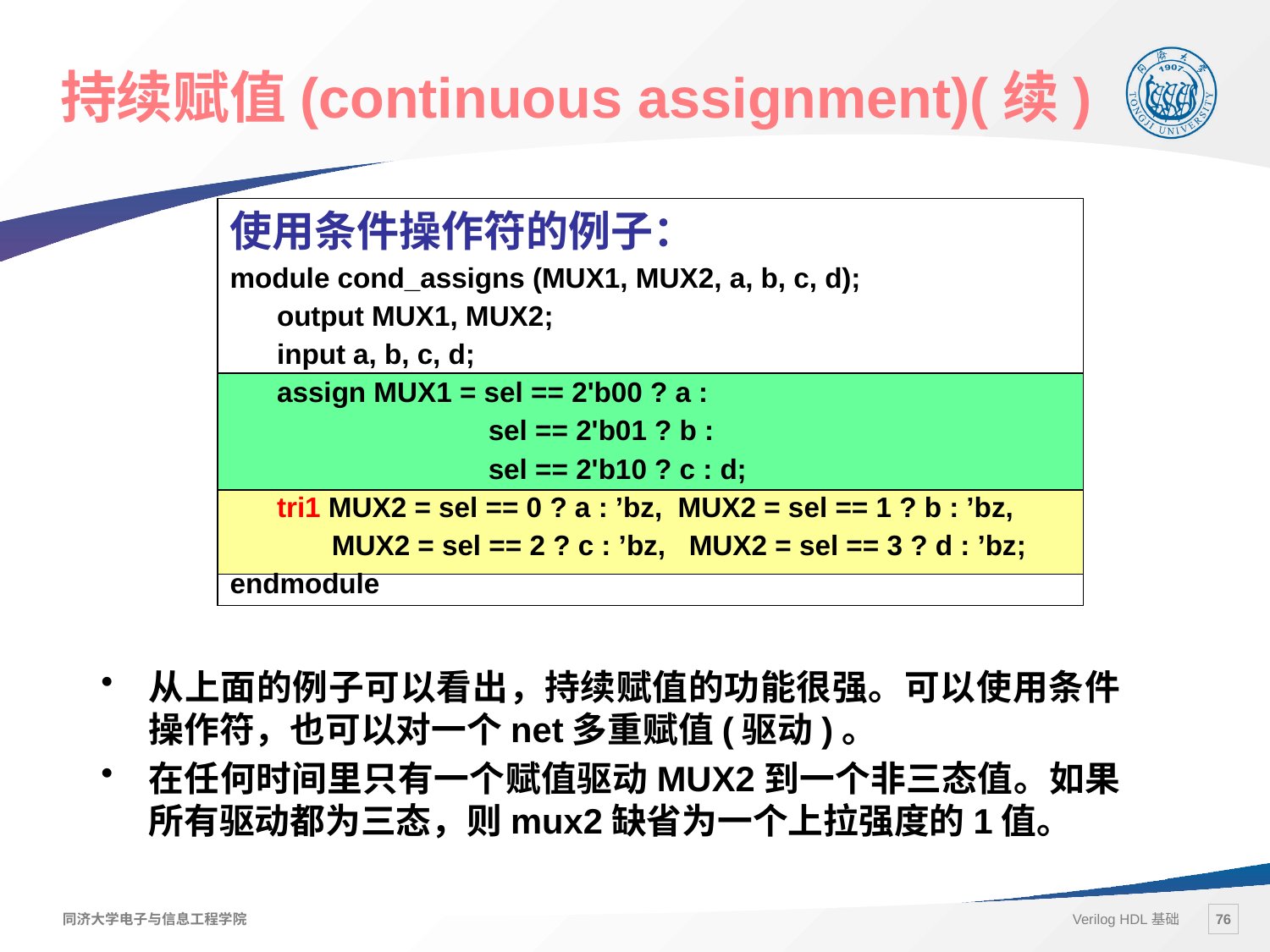

# 持续赋值(continuous assignment)(续)
使用条件操作符的例子：
module cond_assigns (MUX1, MUX2, a, b, c, d);
      output MUX1, MUX2;
      input a, b, c, d;
      assign MUX1 = sel == 2'b00 ? a :
                                 sel == 2'b01 ? b :
                                 sel == 2'b10 ? c : d;
      tri1 MUX2 = sel == 0 ? a : ’bz,  MUX2 = sel == 1 ? b : ’bz,
             MUX2 = sel == 2 ? c : ’bz,   MUX2 = sel == 3 ? d : ’bz;
endmodule

从上面的例子可以看出，持续赋值的功能很强。可以使用条件操作符，也可以对一个net多重赋值(驱动)。
在任何时间里只有一个赋值驱动MUX2到一个非三态值。如果所有驱动都为三态，则mux2缺省为一个上拉强度的1值。